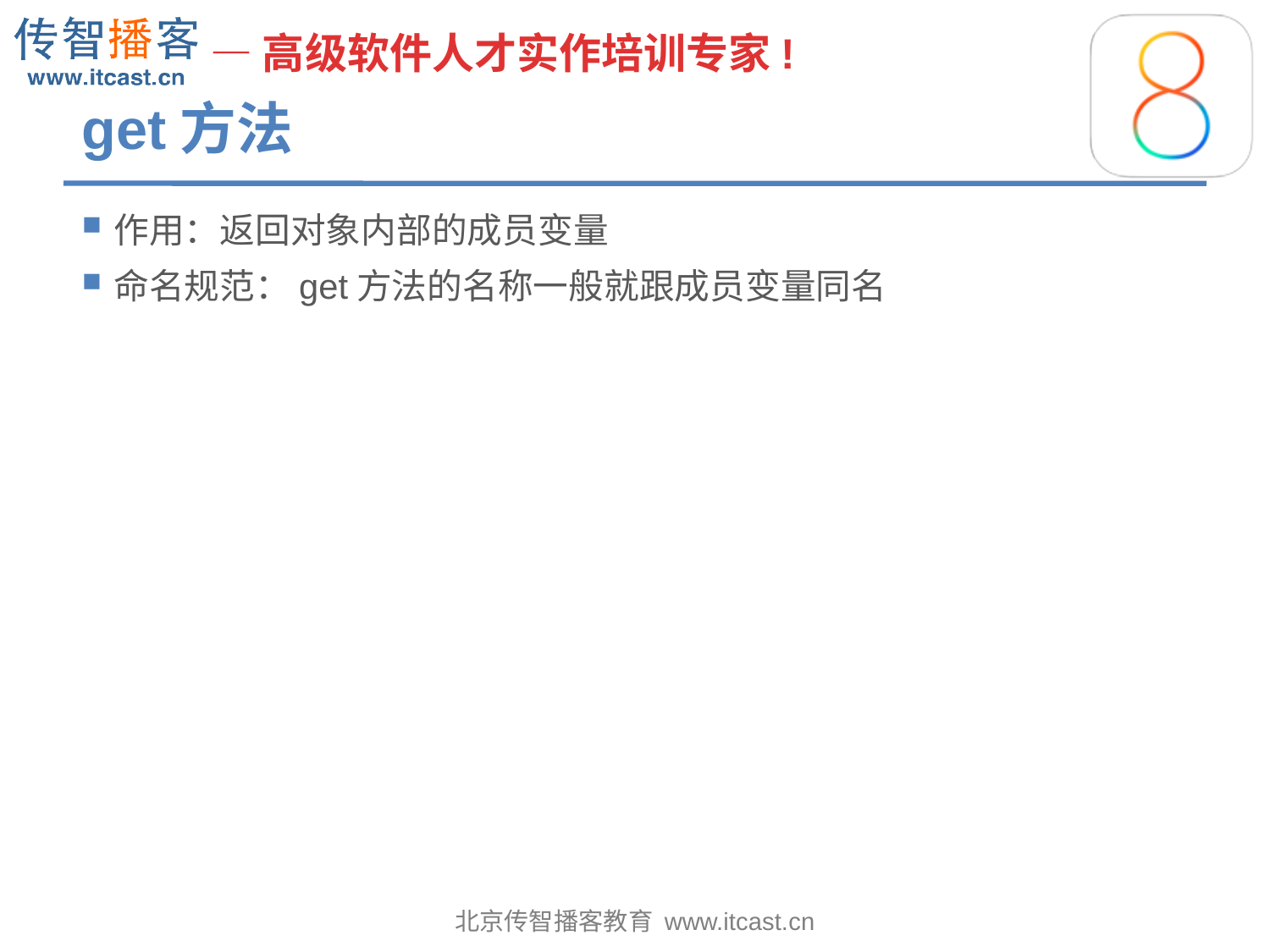

# get方法
作用：返回对象内部的成员变量
命名规范：get方法的名称一般就跟成员变量同名